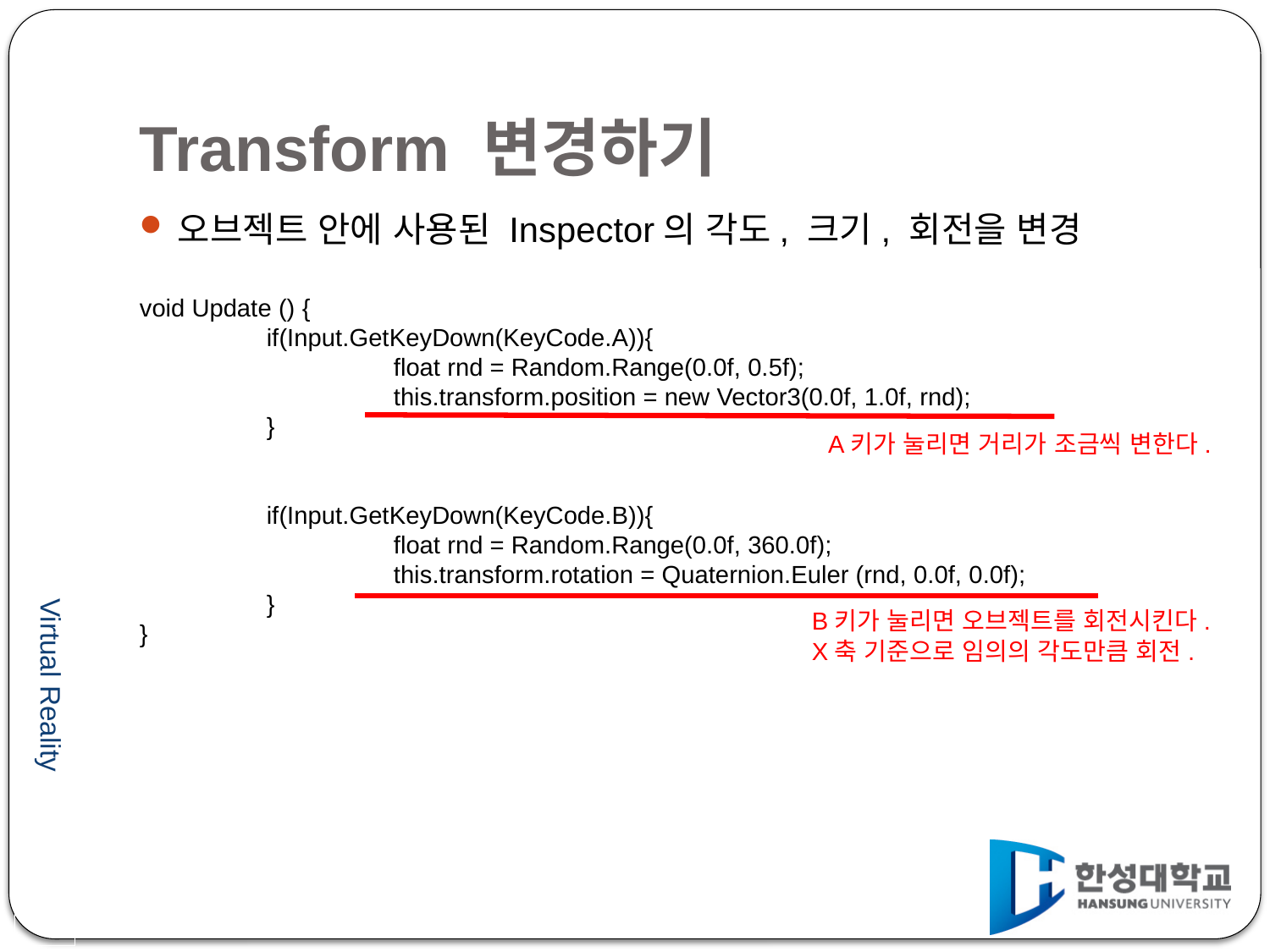

# Transform 변경하기
오브젝트 안에 사용된 Inspector의 각도, 크기, 회전을 변경
void Update () {
	if(Input.GetKeyDown(KeyCode.A)){
		float rnd = Random.Range(0.0f, 0.5f);
		this.transform.position = new Vector3(0.0f, 1.0f, rnd);
	}

	if(Input.GetKeyDown(KeyCode.B)){
		float rnd = Random.Range(0.0f, 360.0f);
		this.transform.rotation = Quaternion.Euler (rnd, 0.0f, 0.0f);
	}
}
A키가 눌리면 거리가 조금씩 변한다.
B키가 눌리면 오브젝트를 회전시킨다.
X축 기준으로 임의의 각도만큼 회전.